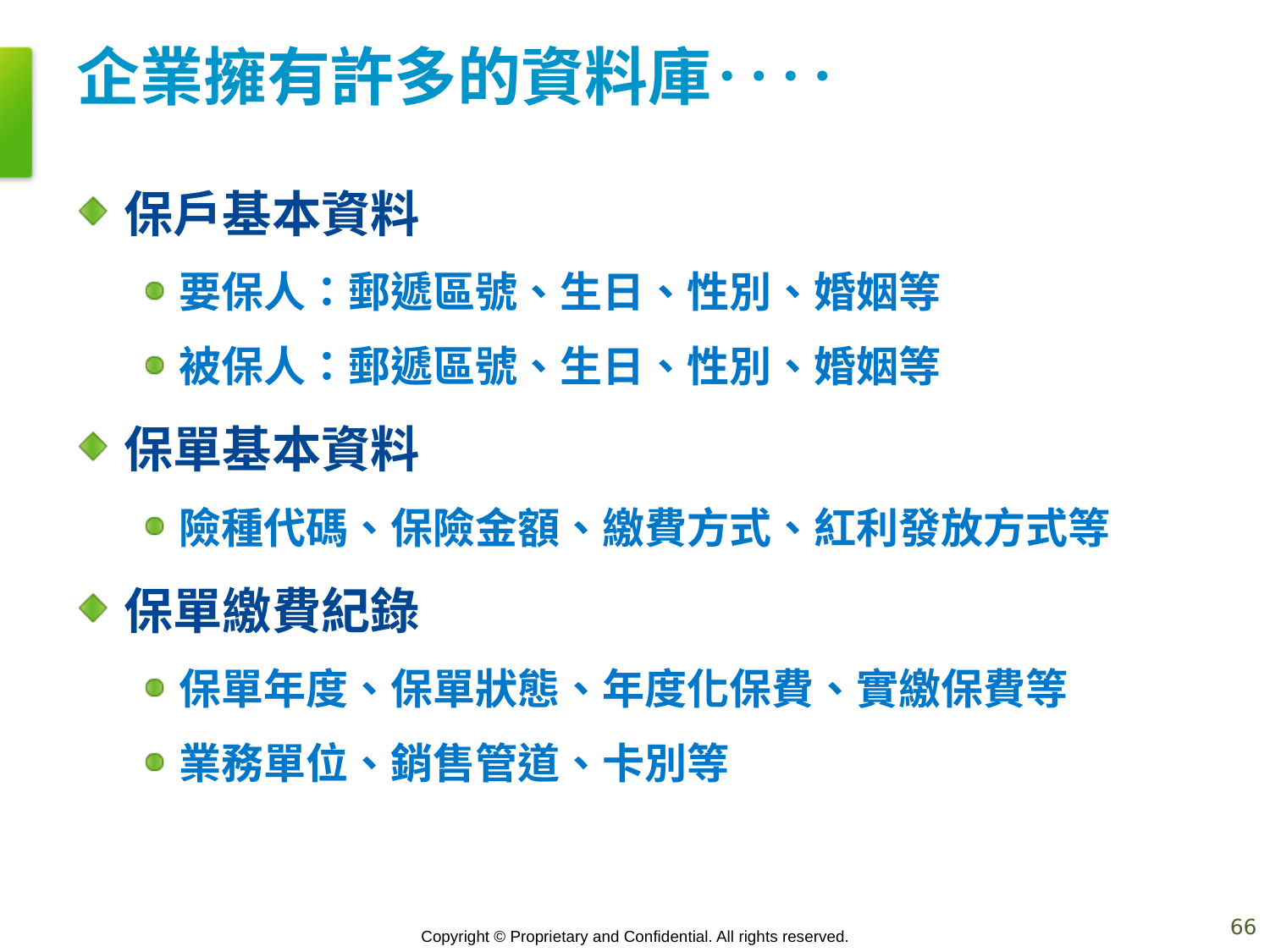

# 企業擁有許多的資料庫‥‥
保戶基本資料
要保人：郵遞區號、生日、性別、婚姻等
被保人：郵遞區號、生日、性別、婚姻等
保單基本資料
險種代碼、保險金額、繳費方式、紅利發放方式等
保單繳費紀錄
保單年度、保單狀態、年度化保費、實繳保費等
業務單位、銷售管道、卡別等
66